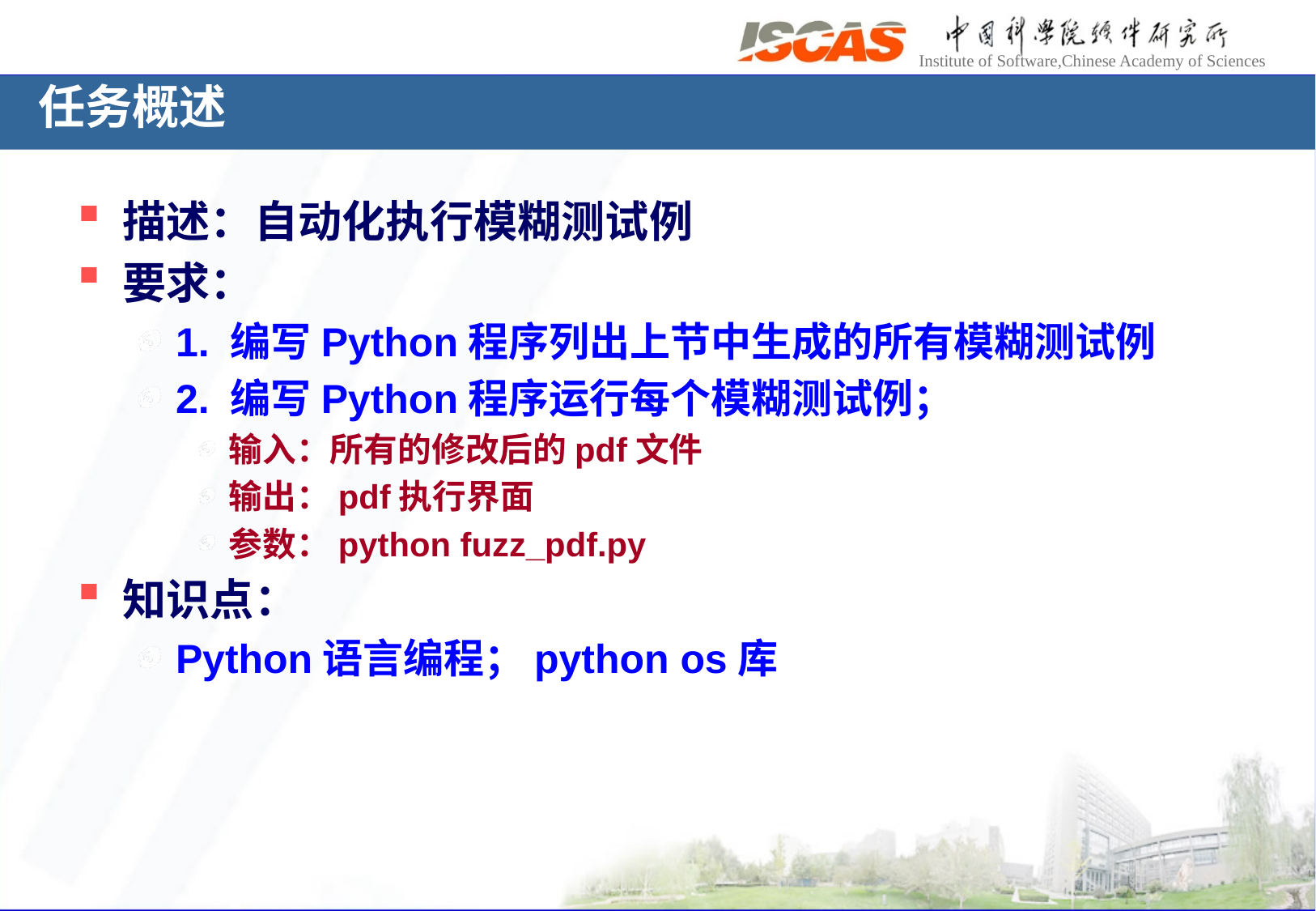

# 任务概述
描述：自动化执行模糊测试例
要求：
1. 编写Python程序列出上节中生成的所有模糊测试例
2. 编写Python程序运行每个模糊测试例；
输入：所有的修改后的pdf文件
输出：pdf执行界面
参数：python fuzz_pdf.py
知识点：
Python语言编程；python os库